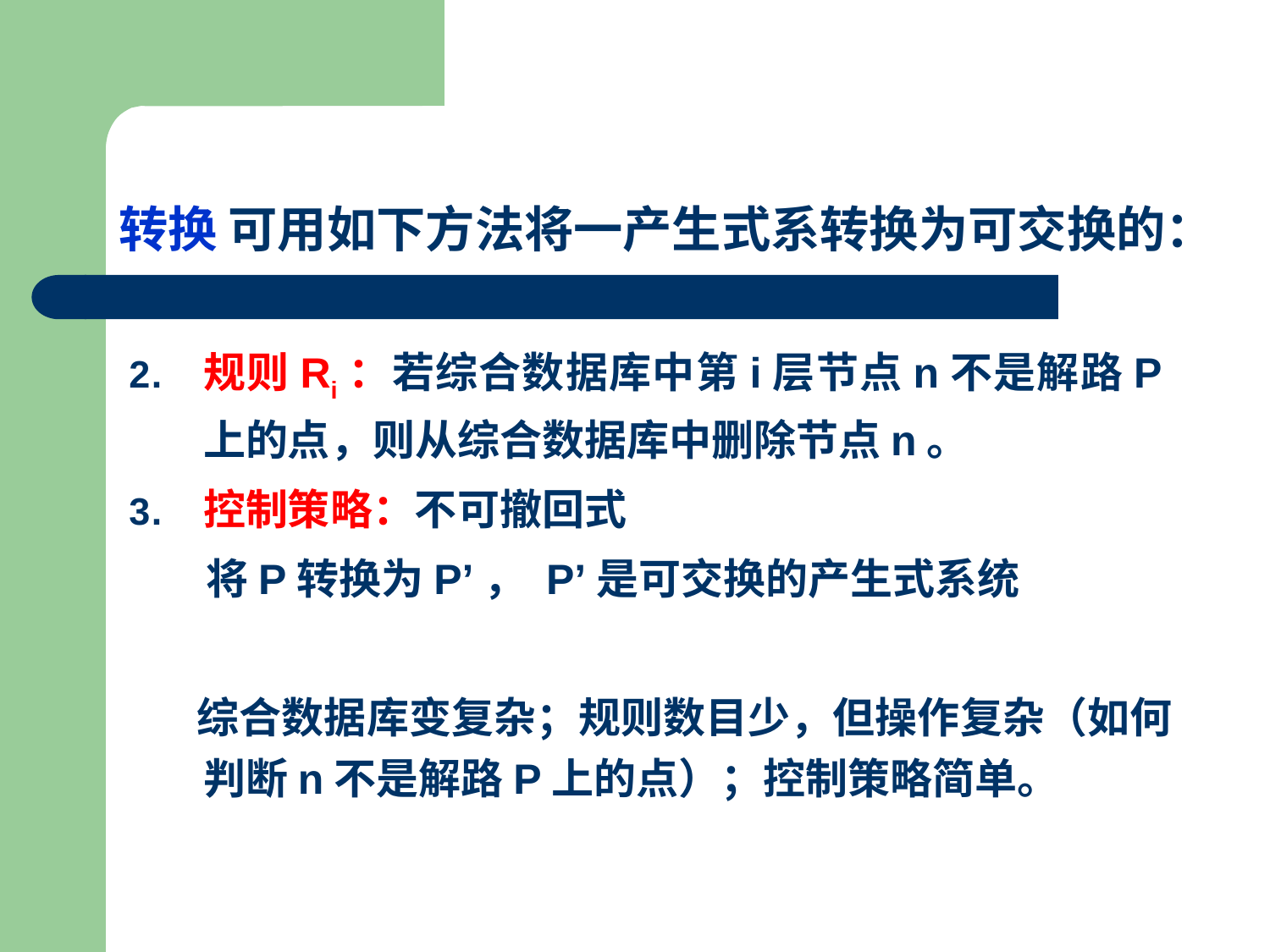

# 转换 可用如下方法将一产生式系转换为可交换的：
规则Ri：若综合数据库中第i层节点n不是解路P上的点，则从综合数据库中删除节点n。
控制策略：不可撤回式
       将P转换为P’， P’是可交换的产生式系统

      综合数据库变复杂；规则数目少，但操作复杂（如何判断n不是解路P上的点）；控制策略简单。

43